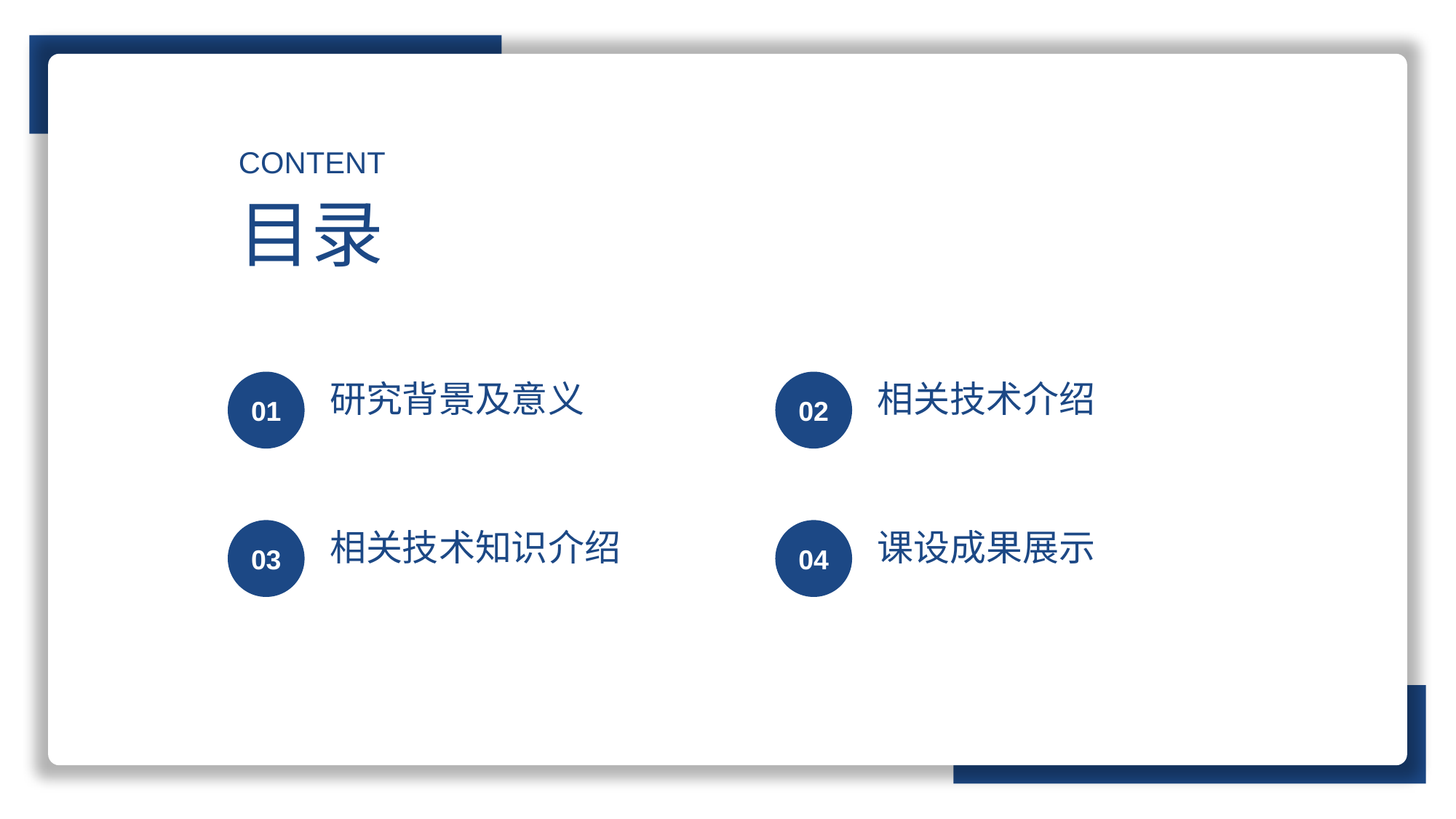

CONTENT
目录
研究背景及意义
相关技术介绍
01
02
相关技术知识介绍
课设成果展示
03
04